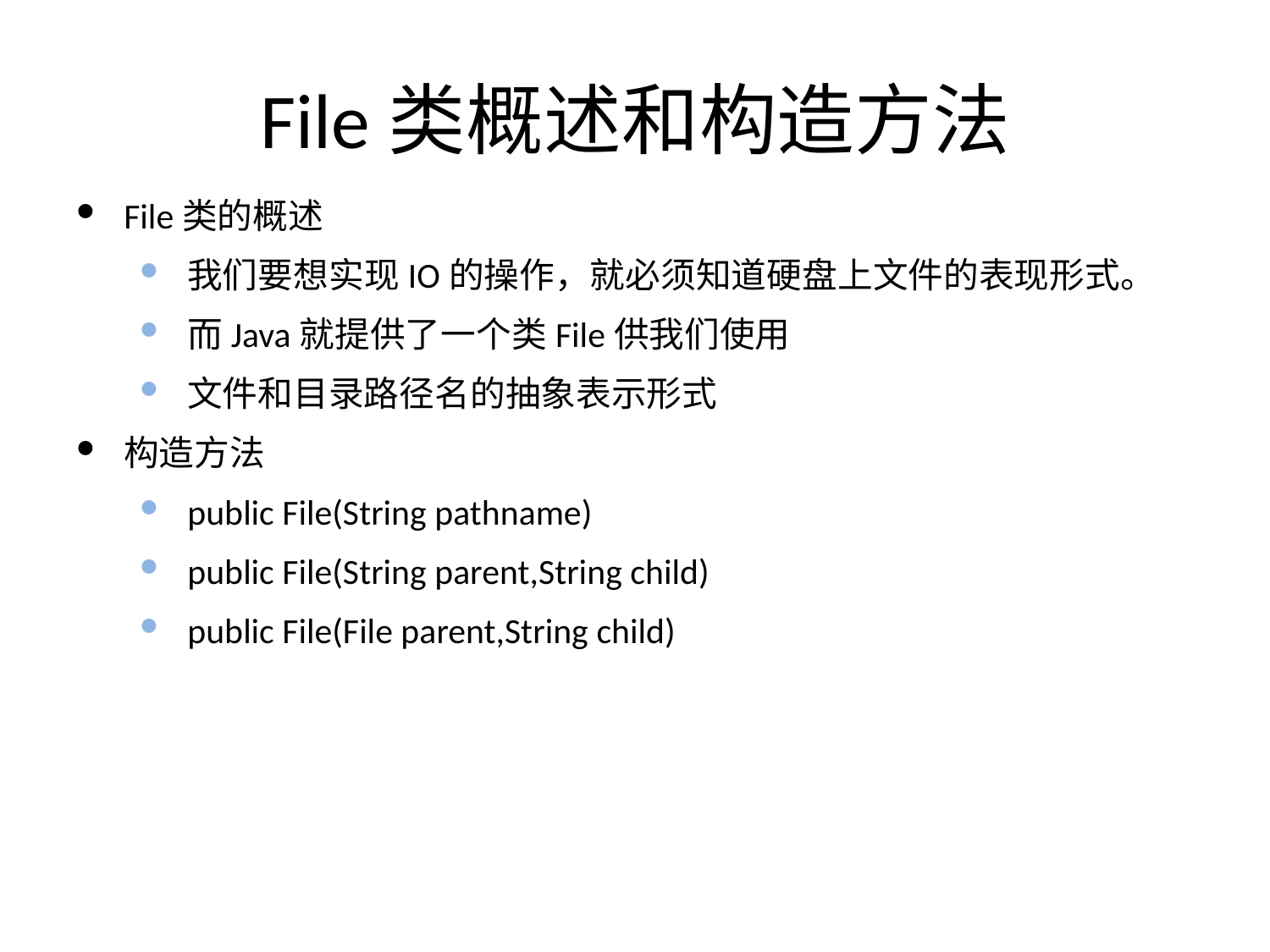

# File类概述和构造方法
File类的概述
我们要想实现IO的操作，就必须知道硬盘上文件的表现形式。
而Java就提供了一个类File供我们使用
文件和目录路径名的抽象表示形式
构造方法
public File(String pathname)
public File(String parent,String child)
public File(File parent,String child)